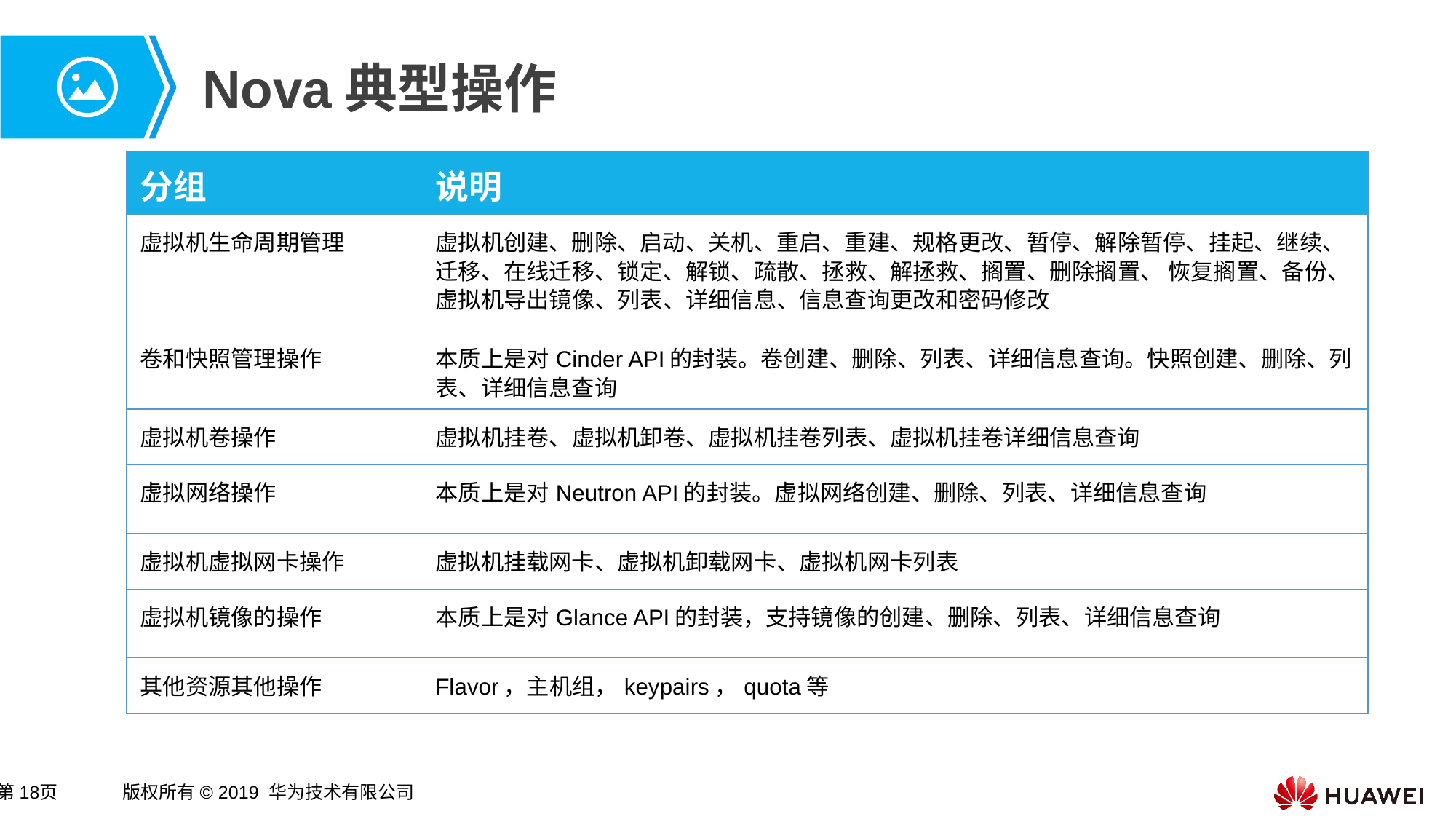

# Nova典型操作
| 分组 | 说明 |
| --- | --- |
| 虚拟机生命周期管理 | 虚拟机创建、删除、启动、关机、重启、重建、规格更改、暂停、解除暂停、挂起、继续、迁移、在线迁移、锁定、解锁、疏散、拯救、解拯救、搁置、删除搁置、 恢复搁置、备份、虚拟机导出镜像、列表、详细信息、信息查询更改和密码修改 |
| 卷和快照管理操作 | 本质上是对Cinder API的封装。卷创建、删除、列表、详细信息查询。快照创建、删除、列表、详细信息查询 |
| 虚拟机卷操作 | 虚拟机挂卷、虚拟机卸卷、虚拟机挂卷列表、虚拟机挂卷详细信息查询 |
| 虚拟网络操作 | 本质上是对Neutron API的封装。虚拟网络创建、删除、列表、详细信息查询 |
| 虚拟机虚拟网卡操作 | 虚拟机挂载网卡、虚拟机卸载网卡、虚拟机网卡列表 |
| 虚拟机镜像的操作 | 本质上是对Glance API的封装，支持镜像的创建、删除、列表、详细信息查询 |
| 其他资源其他操作 | Flavor，主机组，keypairs，quota等 |